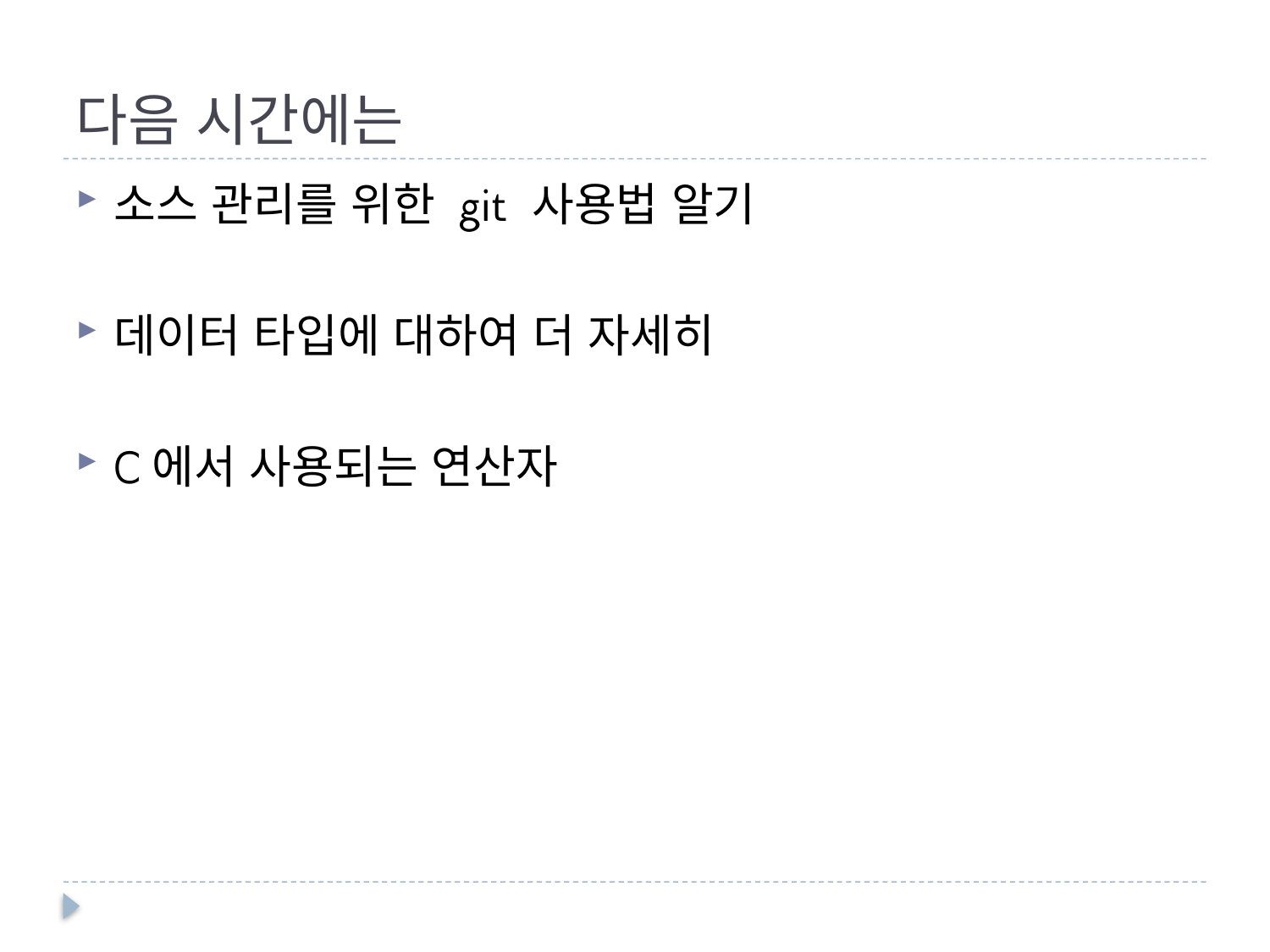

# 다음 시간에는
소스 관리를 위한 git 사용법 알기

데이터 타입에 대하여 더 자세히

C에서 사용되는 연산자